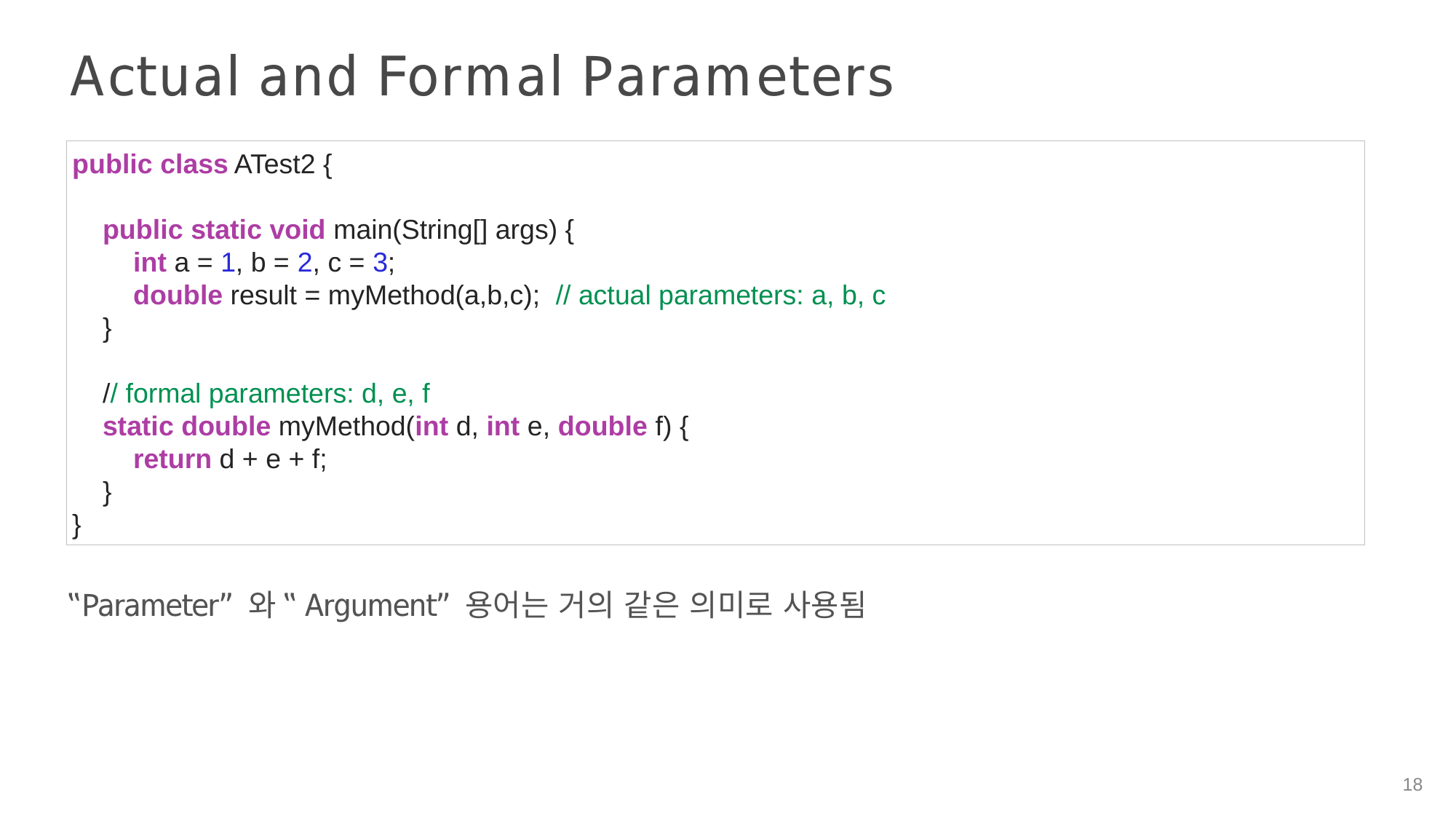

# Actual and Formal Parameters
public class ATest2 {

    public static void main(String[] args) {
        int a = 1, b = 2, c = 3;
        double result = myMethod(a,b,c);  // actual parameters: a, b, c
    }

    // formal parameters: d, e, f
    static double myMethod(int d, int e, double f) {
        return d + e + f;
    }
}
“Parameter” 와 “Argument” 용어는 거의 같은 의미로 사용됨
18